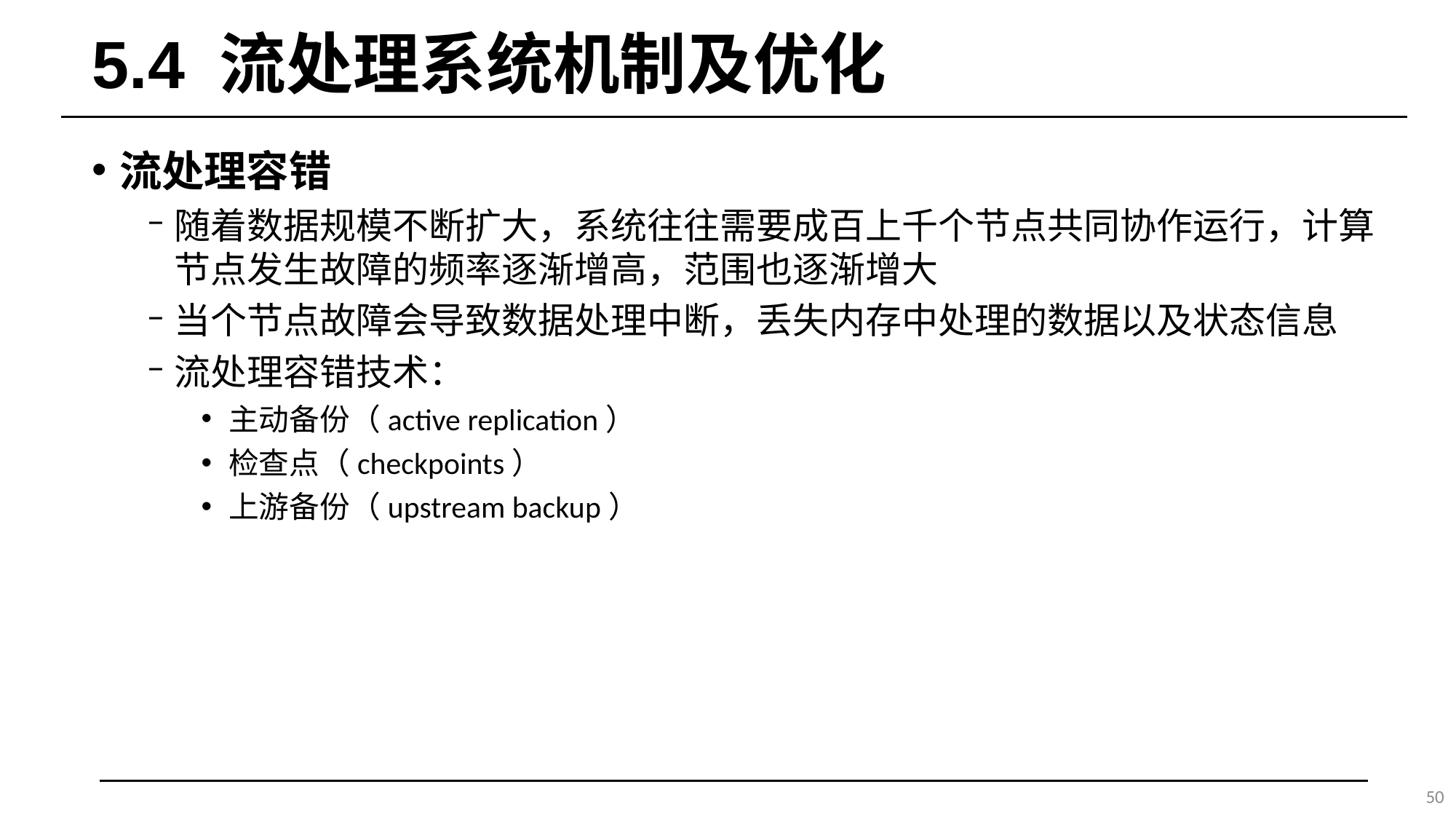

# 5.4 流处理系统机制及优化
流处理容错
随着数据规模不断扩大，系统往往需要成百上千个节点共同协作运行，计算节点发生故障的频率逐渐增高，范围也逐渐增大
当个节点故障会导致数据处理中断，丢失内存中处理的数据以及状态信息
流处理容错技术：
主动备份（active replication）
检查点（checkpoints）
上游备份（upstream backup）
50